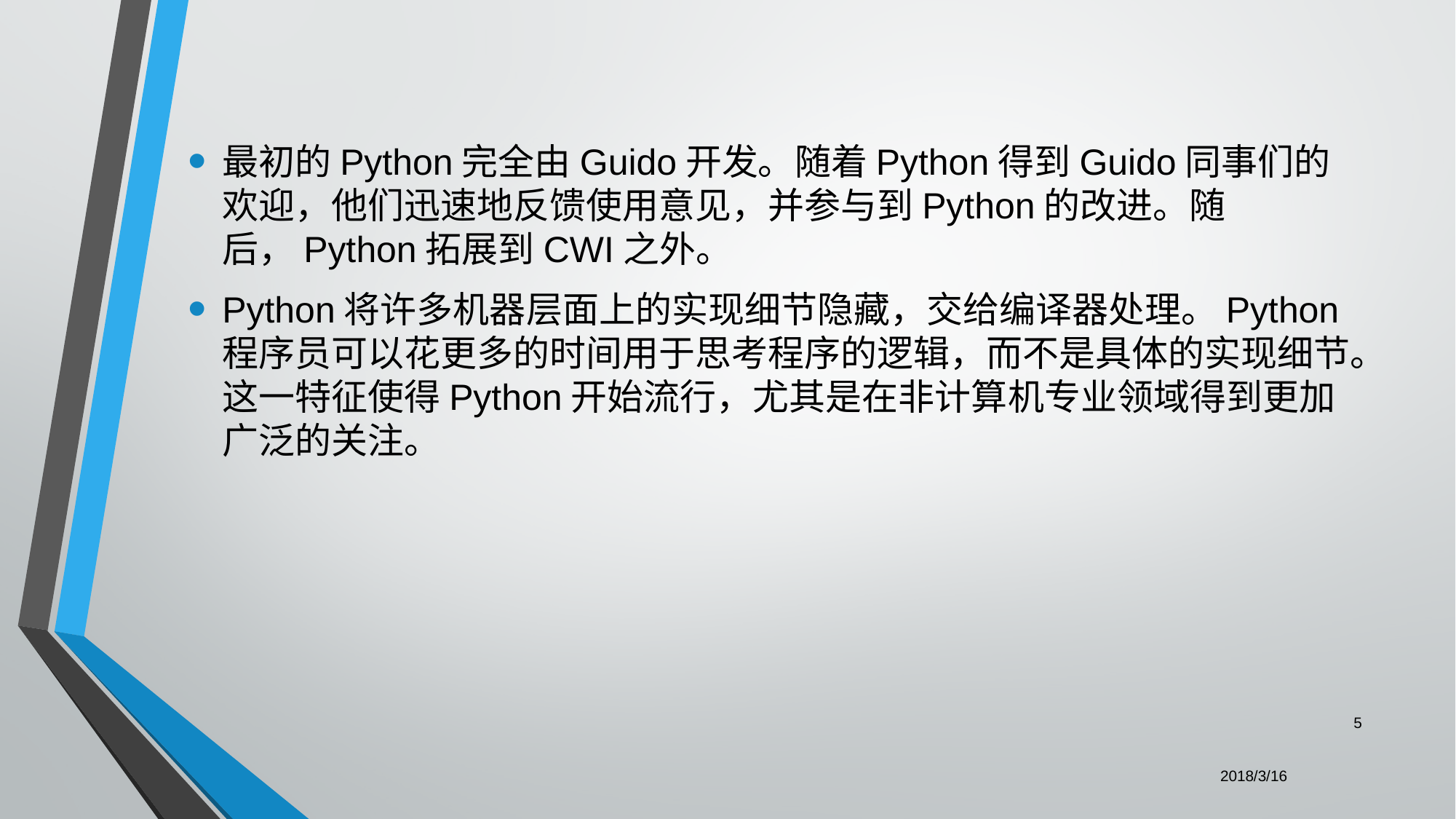

最初的Python完全由Guido开发。随着Python得到Guido同事们的欢迎，他们迅速地反馈使用意见，并参与到Python的改进。随后，Python拓展到CWI之外。
Python将许多机器层面上的实现细节隐藏，交给编译器处理。Python程序员可以花更多的时间用于思考程序的逻辑，而不是具体的实现细节。这一特征使得Python开始流行，尤其是在非计算机专业领域得到更加广泛的关注。
5
2018/3/16